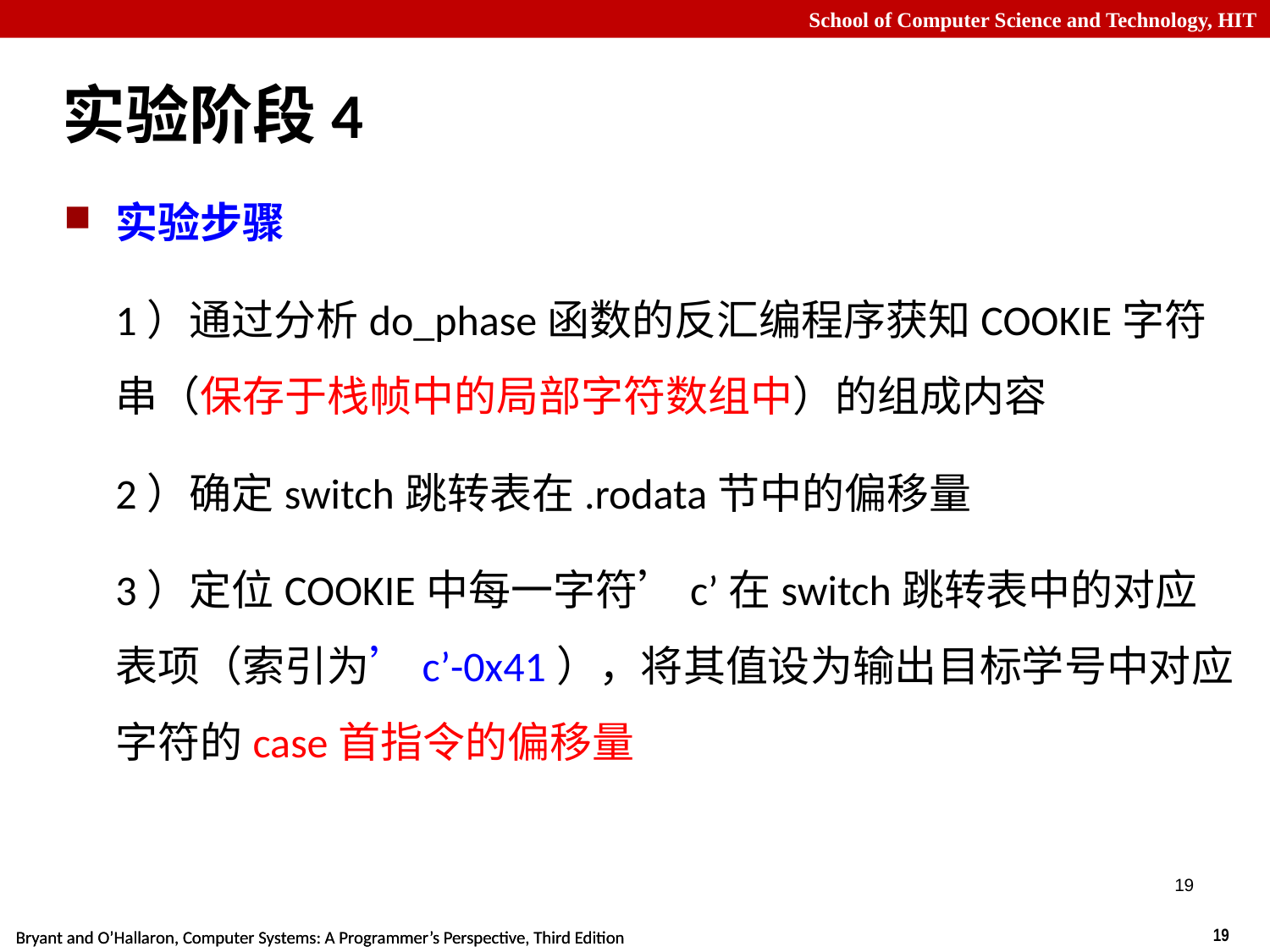

# 实验阶段4
实验步骤
1）通过分析do_phase函数的反汇编程序获知COOKIE字符串（保存于栈帧中的局部字符数组中）的组成内容
2）确定switch跳转表在.rodata节中的偏移量
3）定位COOKIE中每一字符’c’在switch跳转表中的对应表项（索引为’c’-0x41），将其值设为输出目标学号中对应字符的case首指令的偏移量

19